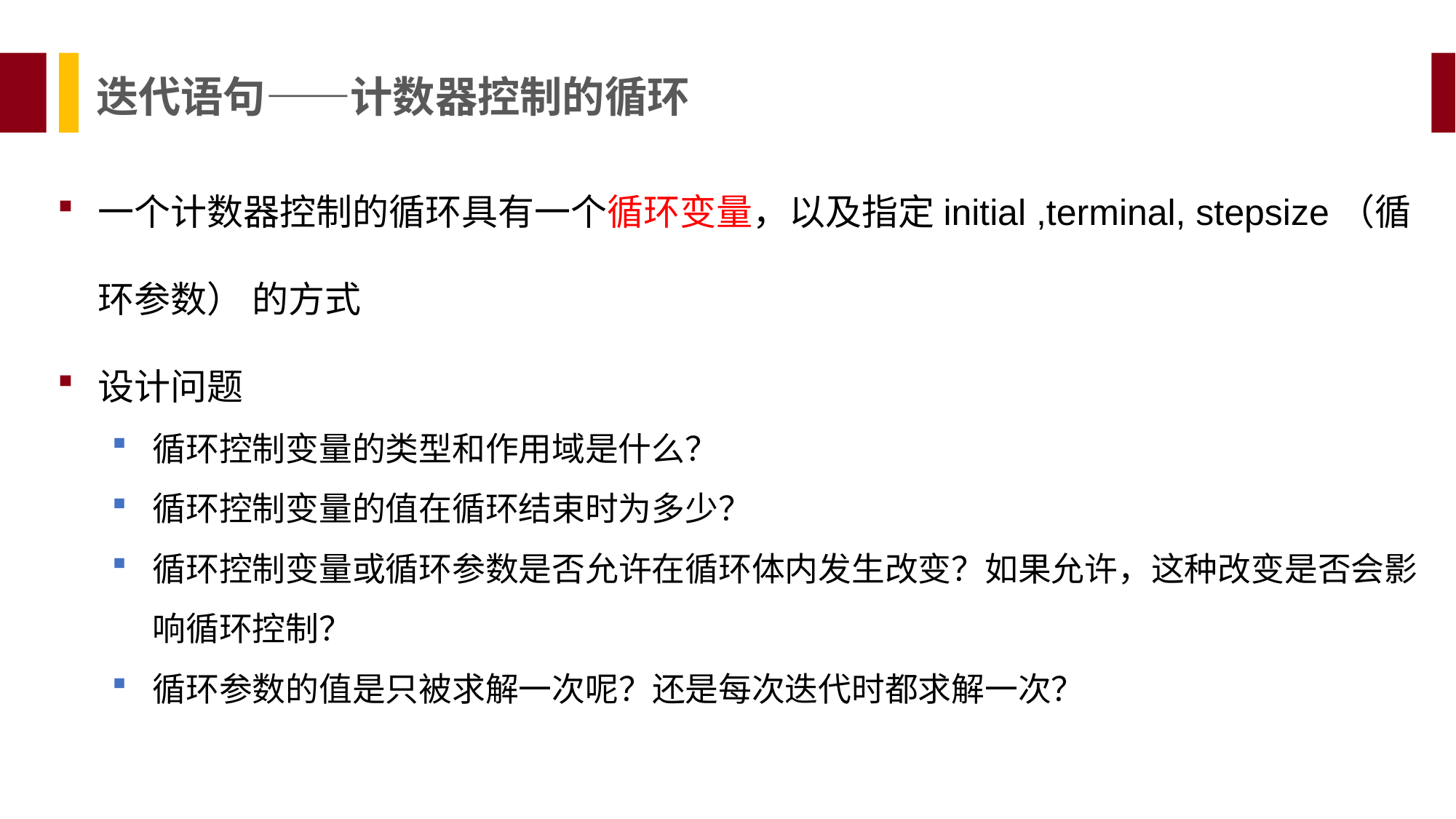

迭代语句——计数器控制的循环
一个计数器控制的循环具有一个循环变量，以及指定initial ,terminal, stepsize（循环参数） 的方式
设计问题
循环控制变量的类型和作用域是什么？
循环控制变量的值在循环结束时为多少？
循环控制变量或循环参数是否允许在循环体内发生改变？如果允许，这种改变是否会影响循环控制？
循环参数的值是只被求解一次呢？还是每次迭代时都求解一次？